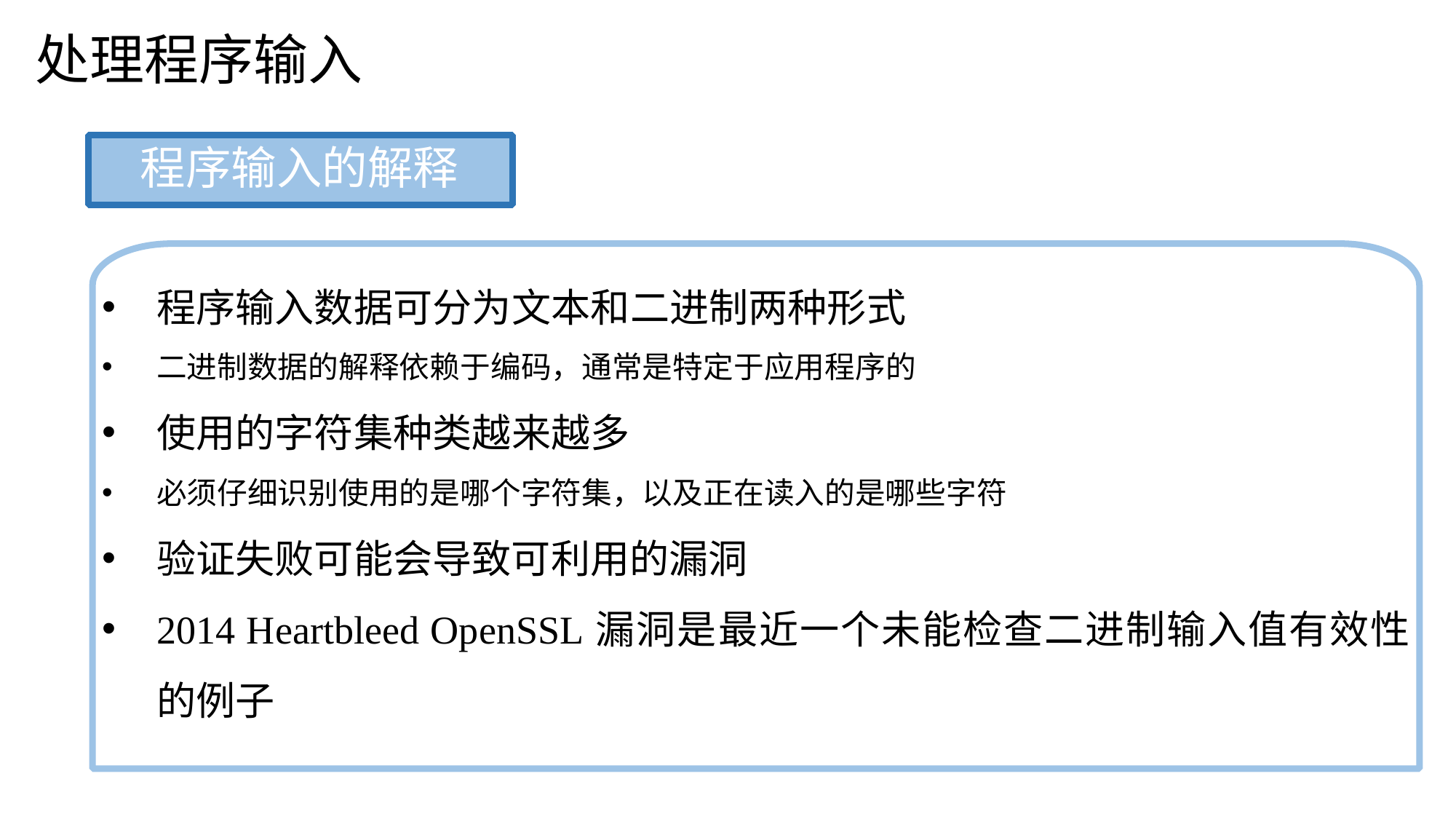

处理程序输入

程序输入的解释
程序输入数据可分为文本和二进制两种形式
二进制数据的解释依赖于编码，通常是特定于应用程序的
使用的字符集种类越来越多
必须仔细识别使用的是哪个字符集，以及正在读入的是哪些字符
验证失败可能会导致可利用的漏洞
2014 Heartbleed OpenSSL漏洞是最近一个未能检查二进制输入值有效性的例子